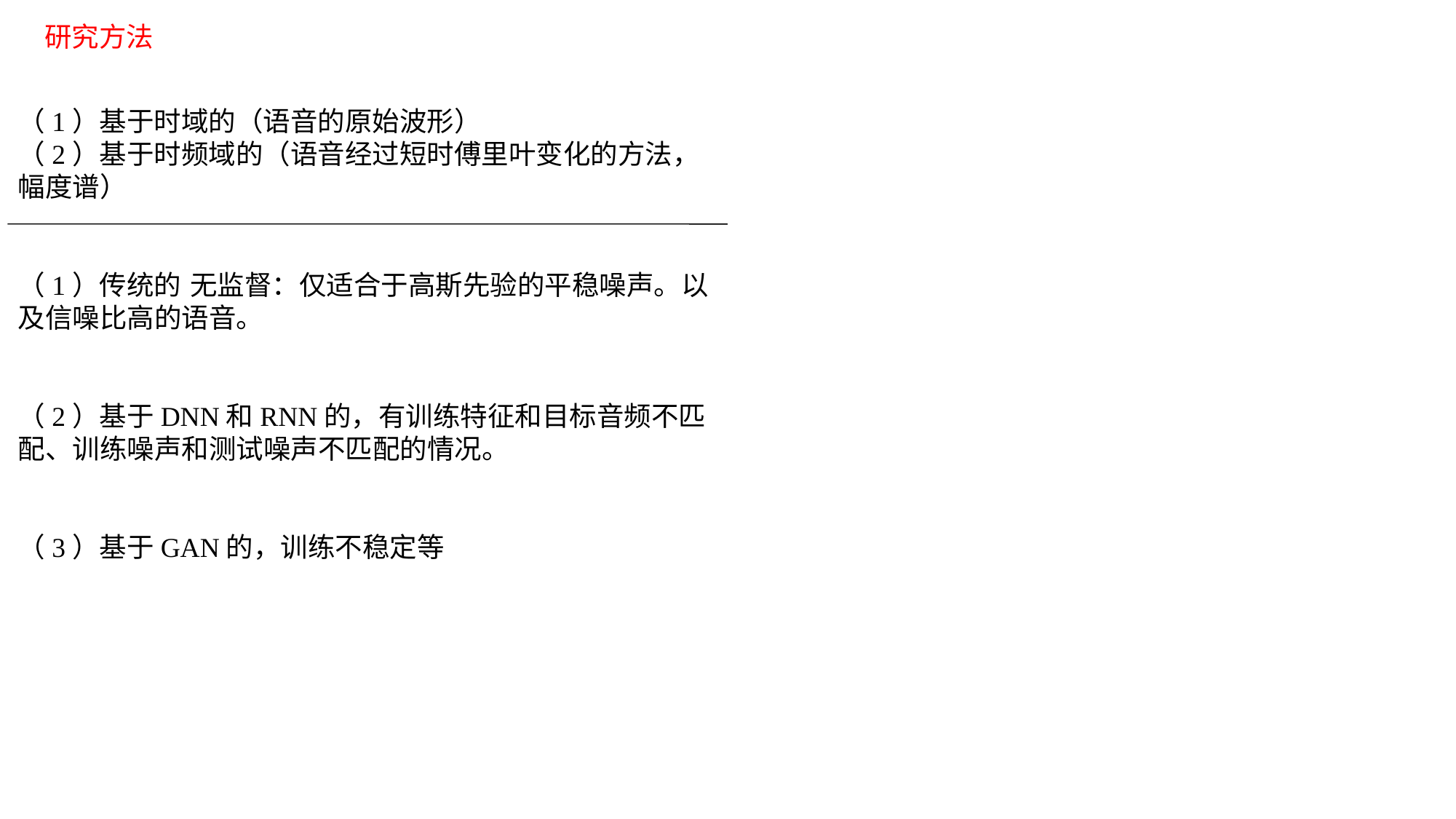

研究方法
（1）基于时域的（语音的原始波形）
（2）基于时频域的（语音经过短时傅里叶变化的方法，幅度谱）

（1）传统的 无监督：仅适合于高斯先验的平稳噪声。以及信噪比高的语音。

（2）基于DNN和RNN的，有训练特征和目标音频不匹配、训练噪声和测试噪声不匹配的情况。

（3）基于GAN的，训练不稳定等